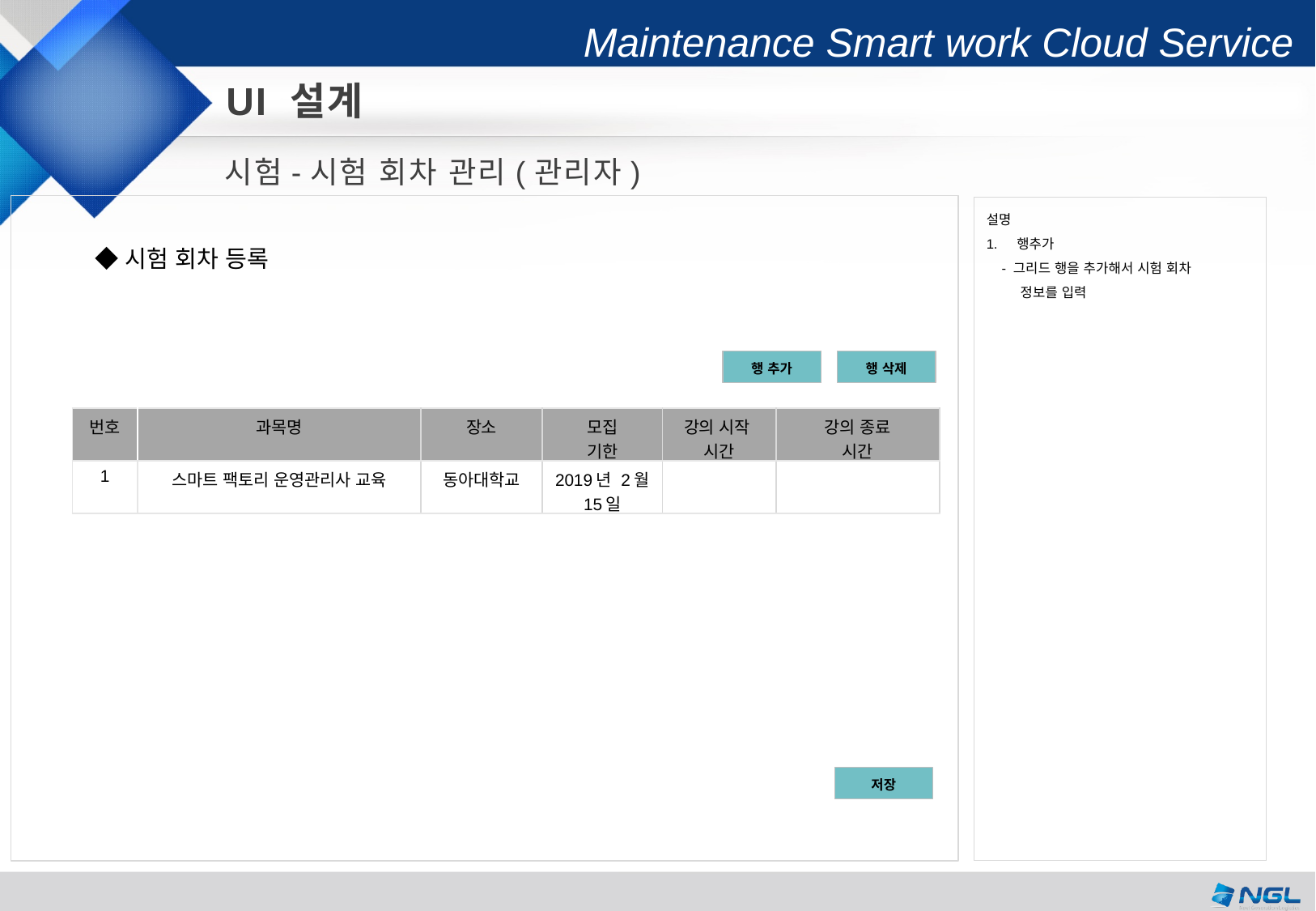

UI 설계
시험-시험 회차 관리(관리자)

설명
행추가
    - 그리드 행을 추가해서 시험 회차
        정보를 입력
◆시험 회차 등록

행 삭제
행 추가
| 번호 | 과목명 | 장소 | 모집 기한 | 강의 시작 시간 | 강의 종료 시간 |
| --- | --- | --- | --- | --- | --- |
| 1 | 스마트 팩토리 운영관리사 교육 | 동아대학교 | 2019년 2월 15일 |  |  |
저장